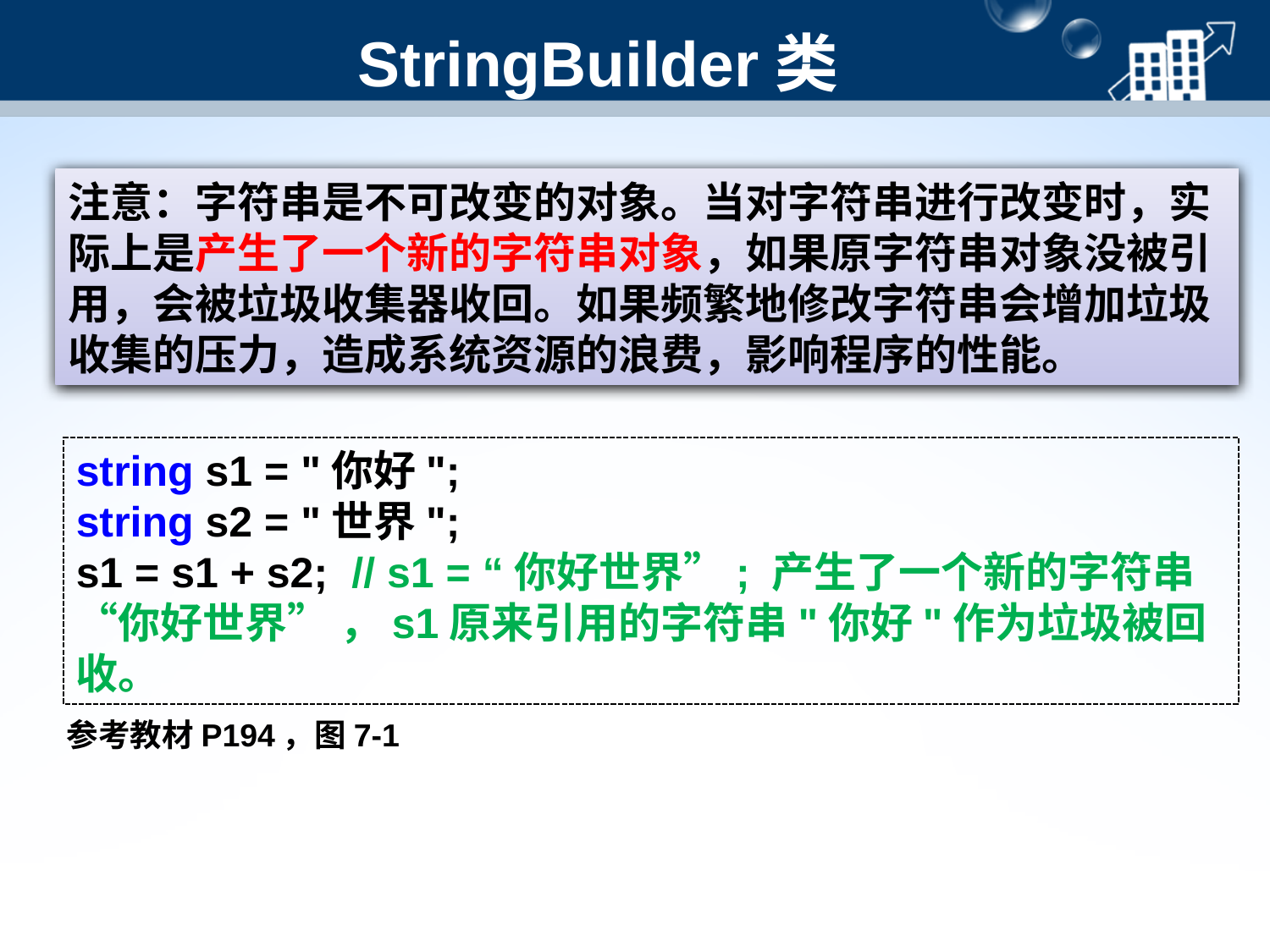

# StringBuilder类
注意：字符串是不可改变的对象。当对字符串进行改变时，实际上是产生了一个新的字符串对象，如果原字符串对象没被引用，会被垃圾收集器收回。如果频繁地修改字符串会增加垃圾收集的压力，造成系统资源的浪费，影响程序的性能。
string s1 = "你好";
string s2 = "世界";
s1 = s1 + s2;  // s1 = “你好世界”; 产生了一个新的字符串“你好世界” ，s1原来引用的字符串"你好"作为垃圾被回收。
参考教材P194，图7-1